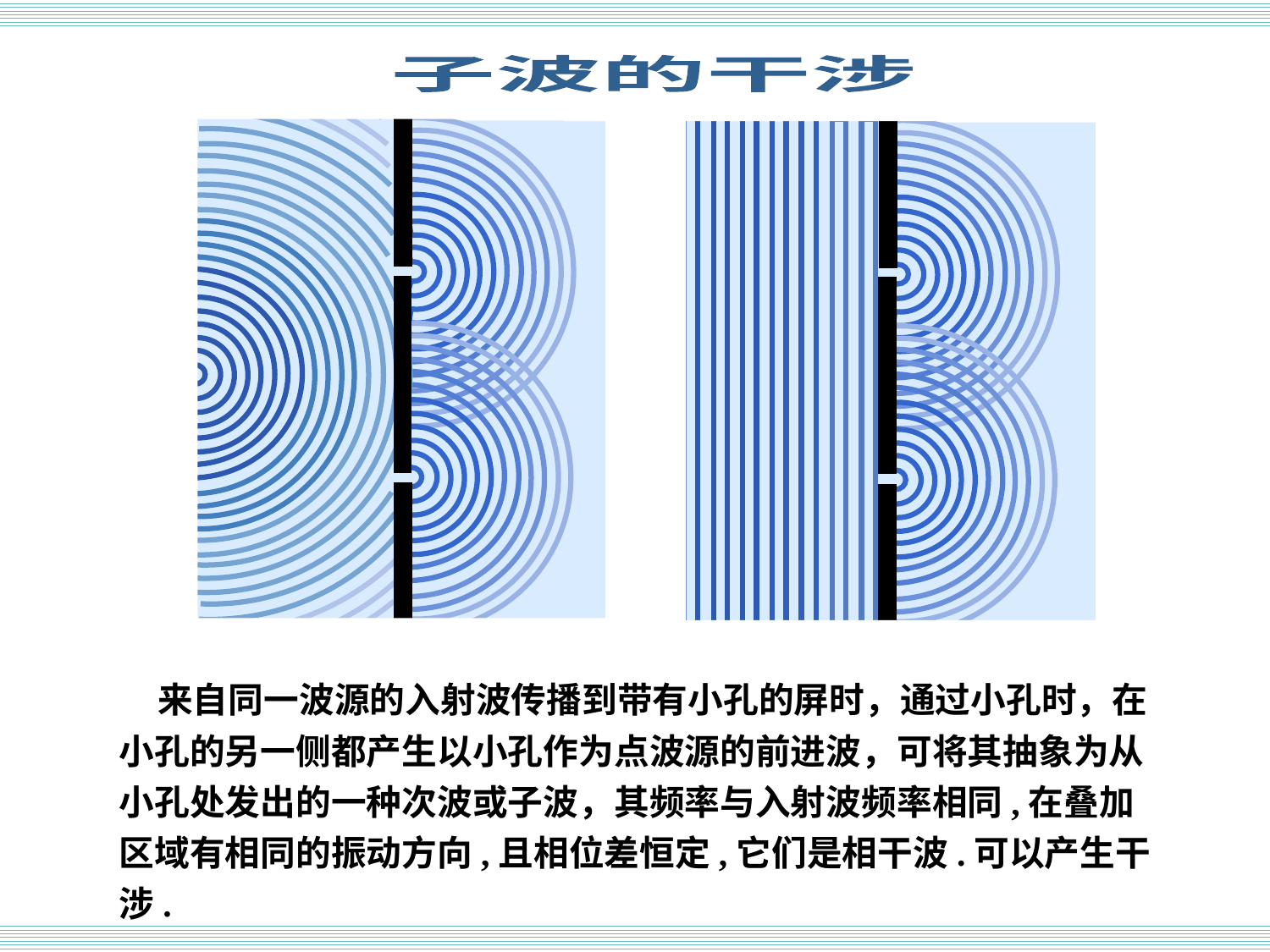

子波干涉

子波的干涉

   来自同一波源的入射波传播到带有小孔的屏时，通过小孔时，在小孔的另一侧都产生以小孔作为点波源的前进波，可将其抽象为从小孔处发出的一种次波或子波，其频率与入射波频率相同,在叠加区域有相同的振动方向,且相位差恒定,它们是相干波.可以产生干涉.